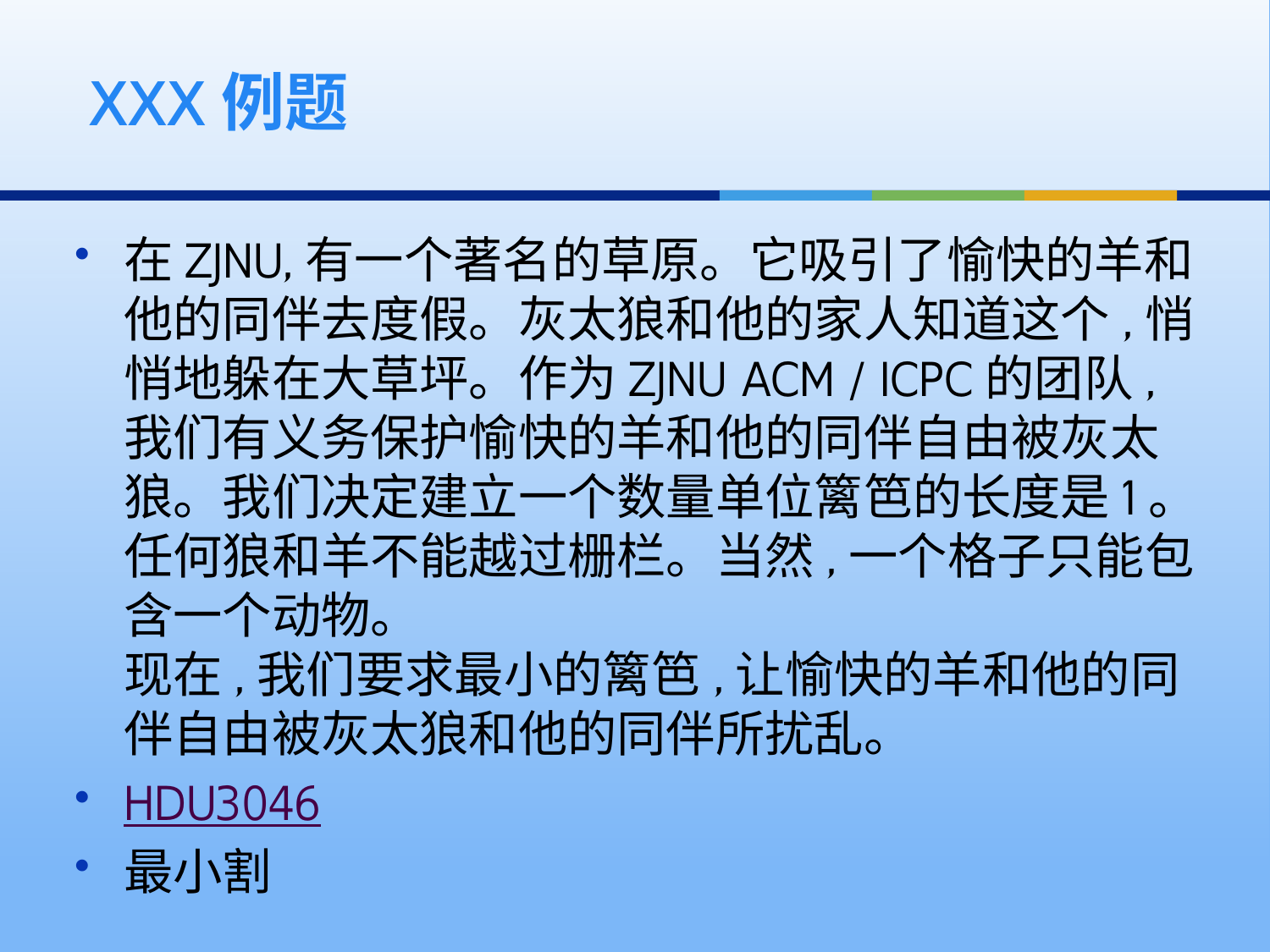

XXX例题
在ZJNU,有一个著名的草原。它吸引了愉快的羊和他的同伴去度假。灰太狼和他的家人知道这个,悄悄地躲在大草坪。作为ZJNU ACM / ICPC的团队,我们有义务保护愉快的羊和他的同伴自由被灰太狼。我们决定建立一个数量单位篱笆的长度是1。任何狼和羊不能越过栅栏。当然,一个格子只能包含一个动物。
现在,我们要求最小的篱笆,让愉快的羊和他的同伴自由被灰太狼和他的同伴所扰乱。
HDU3046
最小割